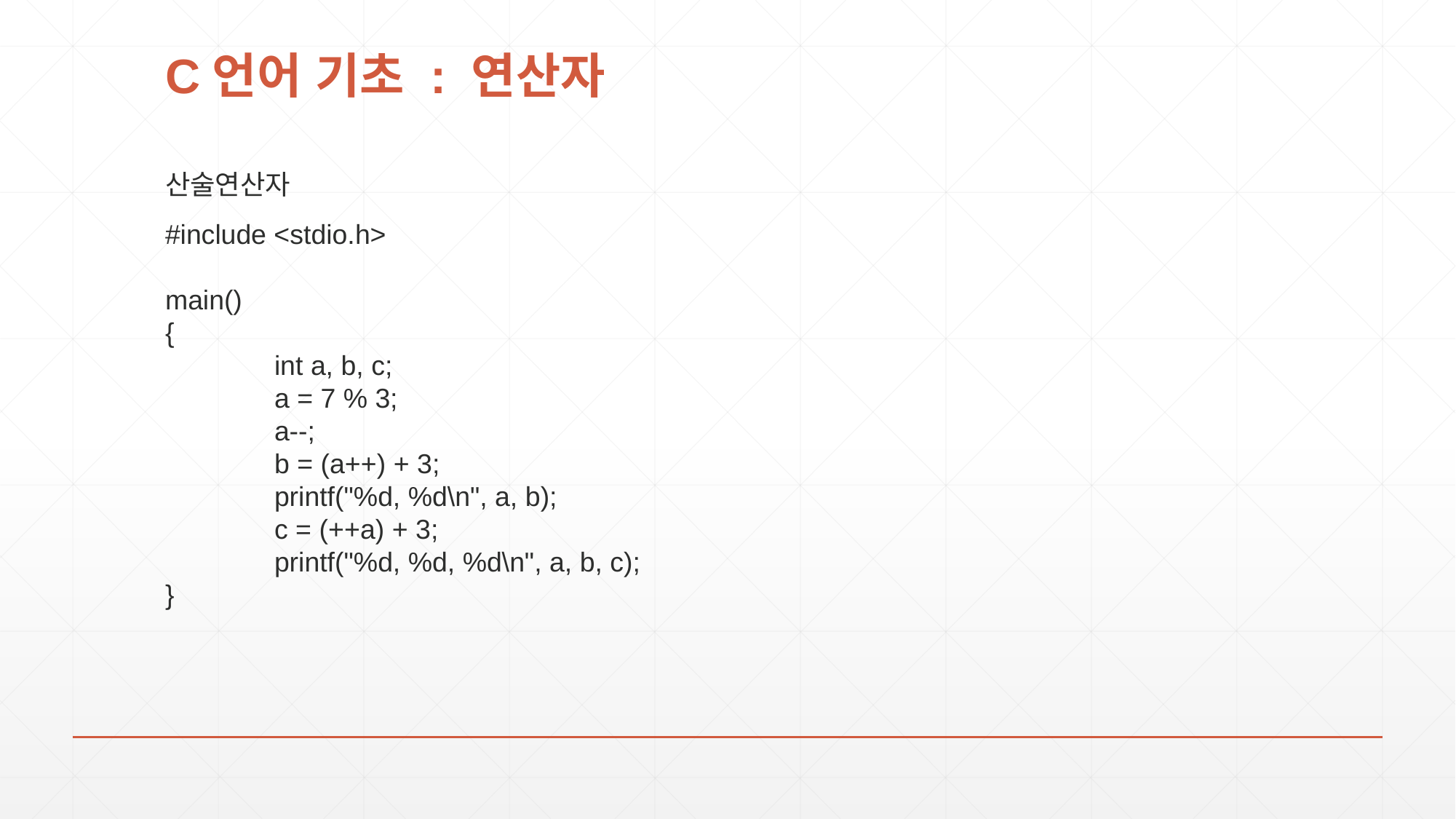

# C언어 기초 : 연산자
산술연산자
#include <stdio.h>

main()
{
	int a, b, c;
	a = 7 % 3;
	a--;
	b = (a++) + 3;
	printf("%d, %d\n", a, b);
	c = (++a) + 3;
	printf("%d, %d, %d\n", a, b, c);
}